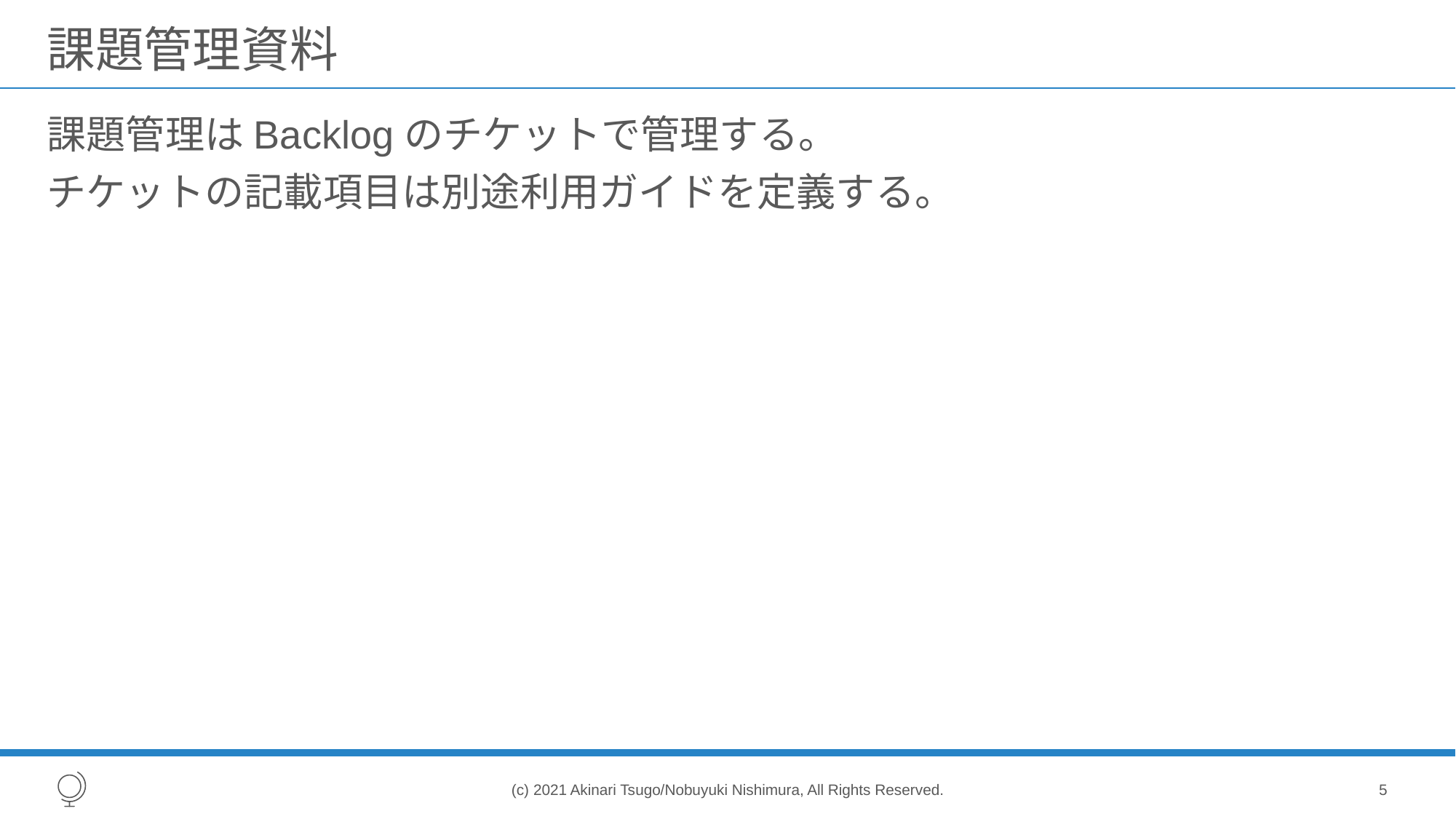

# 課題管理資料
課題管理はBacklogのチケットで管理する。
チケットの記載項目は別途利用ガイドを定義する。